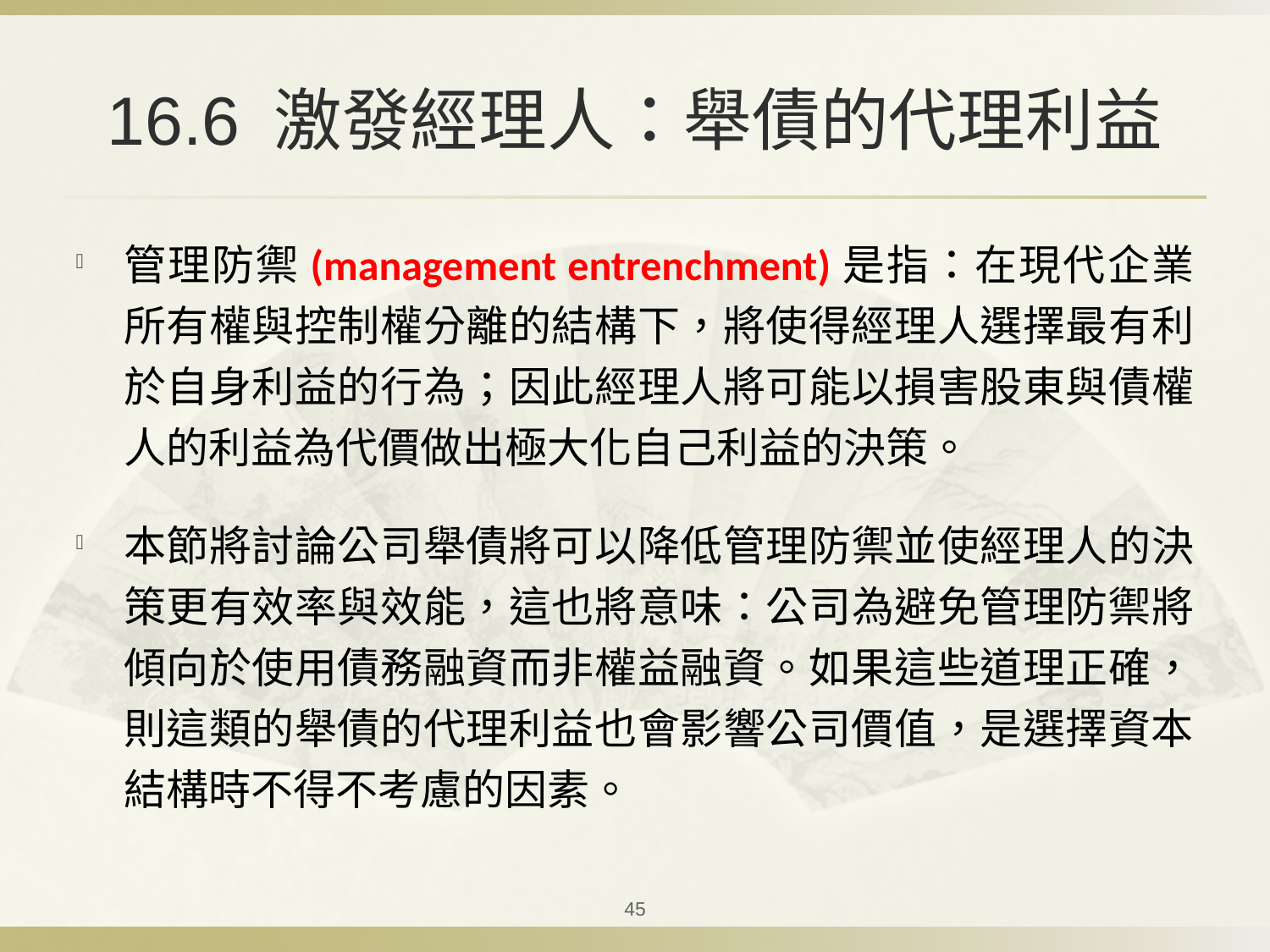

# 16.6 激發經理人：舉債的代理利益
管理防禦(management entrenchment)是指：在現代企業所有權與控制權分離的結構下，將使得經理人選擇最有利於自身利益的行為；因此經理人將可能以損害股東與債權人的利益為代價做出極大化自己利益的決策。

本節將討論公司舉債將可以降低管理防禦並使經理人的決策更有效率與效能，這也將意味：公司為避免管理防禦將傾向於使用債務融資而非權益融資。如果這些道理正確，則這類的舉債的代理利益也會影響公司價值，是選擇資本結構時不得不考慮的因素。
45